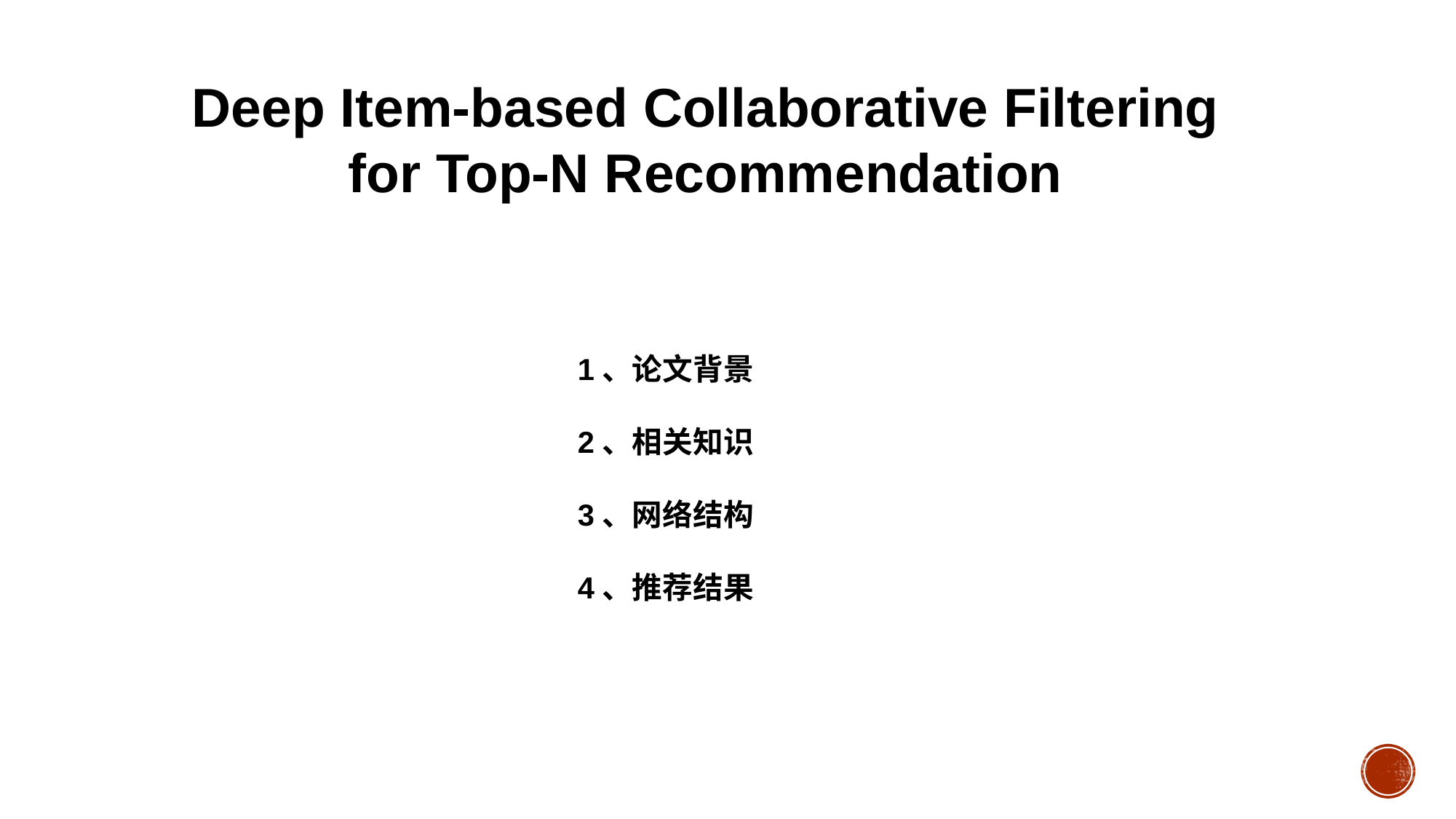

Deep Item-based Collaborative Filtering
for Top-N Recommendation
1、论文背景
2、相关知识
3、网络结构
4、推荐结果